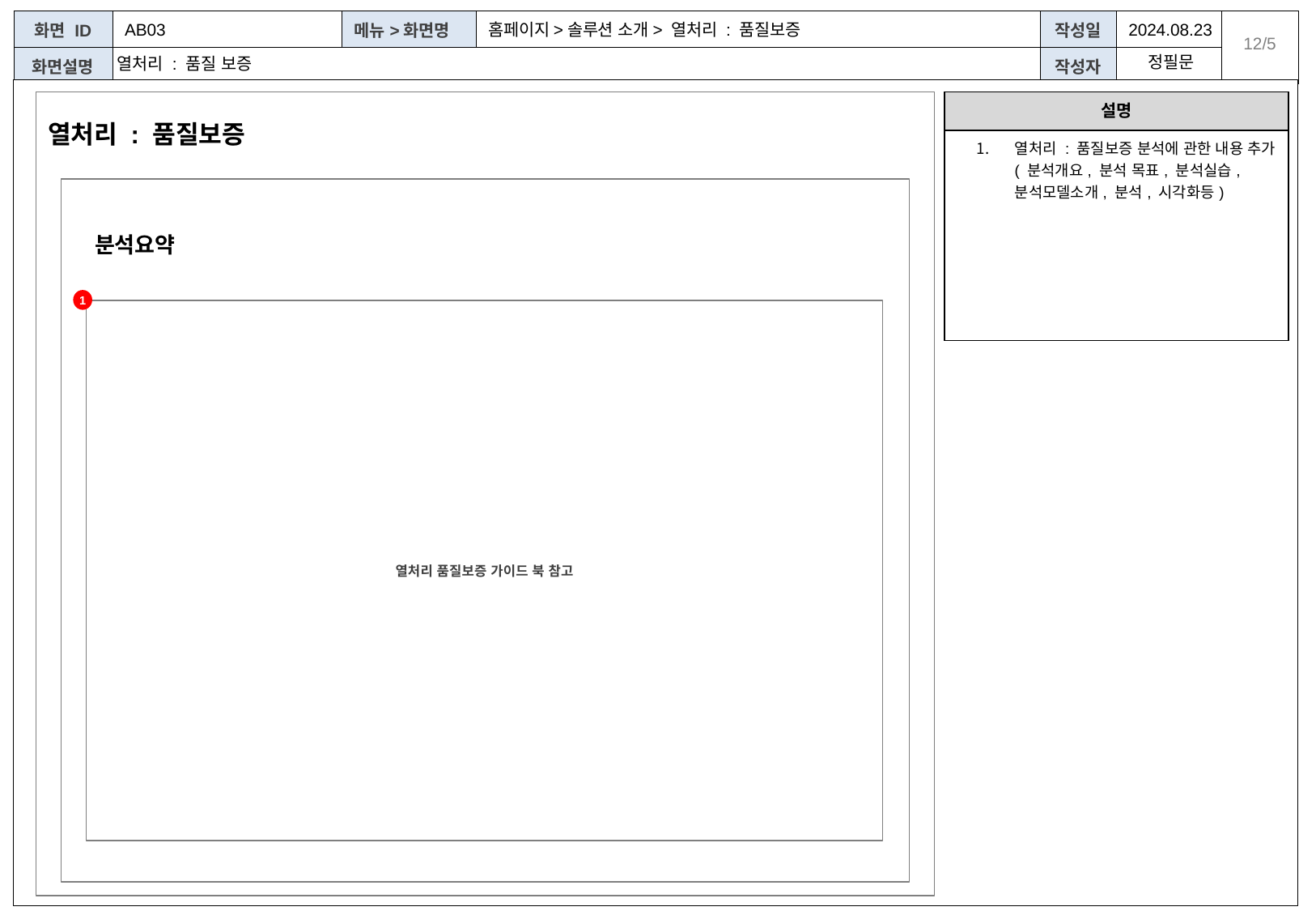

AB03
홈페이지>솔루션 소개> 열처리 : 품질보증
2024.08.23
정필문
# 열처리 : 품질 보증

| 설명 |
| --- |
| 열처리 : 품질보증 분석에 관한 내용 추가( 분석개요, 분석 목표, 분석실습, 분석모델소개, 분석, 시각화등) |
열처리 : 품질보증

분석요약

1
열처리 품질보증 가이드 북 참고